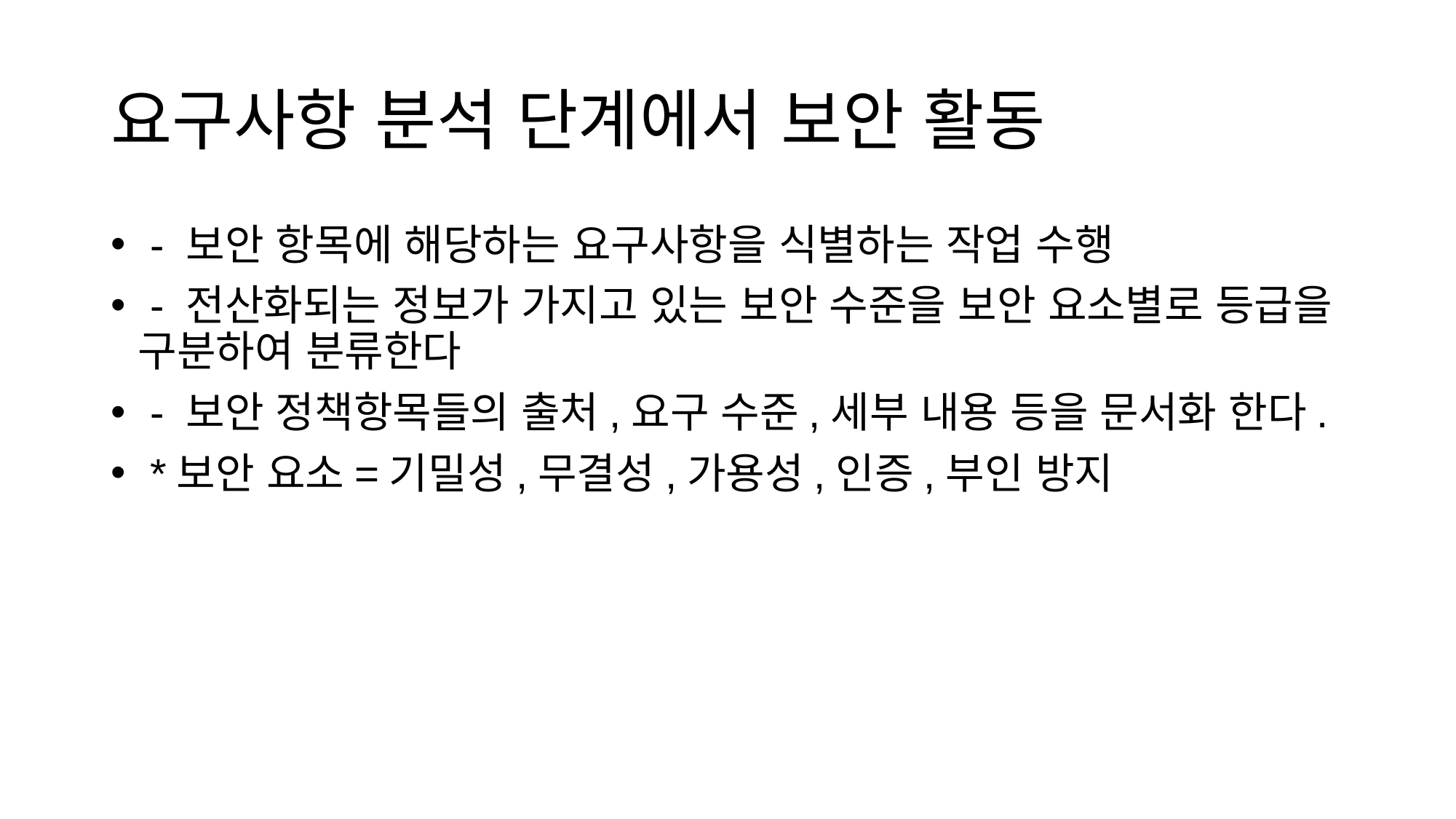

# 요구사항 분석 단계에서 보안 활동
 - 보안 항목에 해당하는 요구사항을 식별하는 작업 수행
 - 전산화되는 정보가 가지고 있는 보안 수준을 보안 요소별로 등급을 구분하여 분류한다
 - 보안 정책항목들의 출처,요구 수준,세부 내용 등을 문서화 한다.
 *보안 요소=기밀성,무결성,가용성,인증,부인 방지